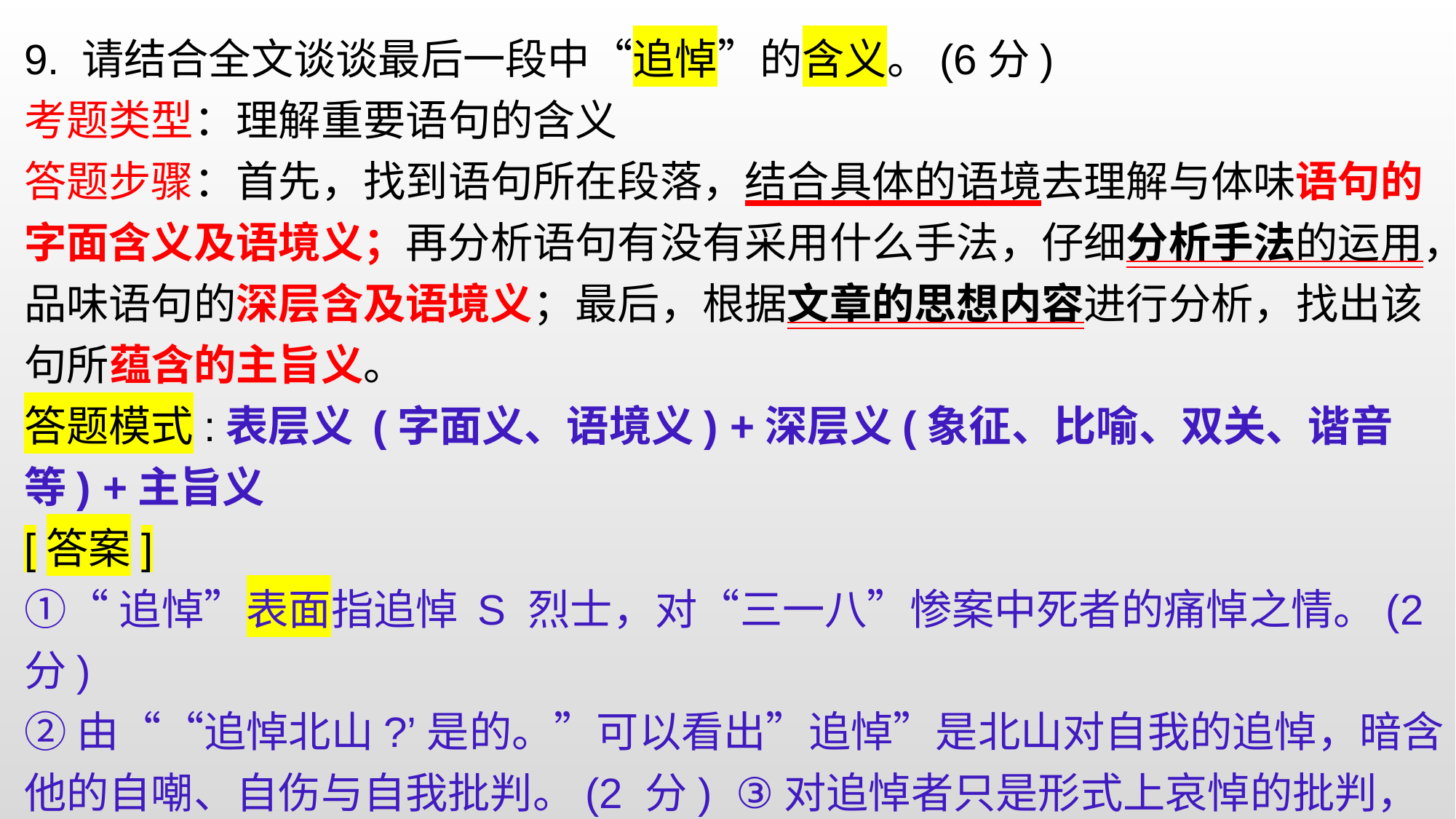

9. 请结合全文谈谈最后一段中“追悼”的含义。(6分)
考题类型：理解重要语句的含义
答题步骤：首先，找到语句所在段落，结合具体的语境去理解与体味语句的字面含义及语境义；再分析语句有没有采用什么手法，仔细分析手法的运用，品味语句的深层含及语境义；最后，根据文章的思想内容进行分析，找出该句所蕴含的主旨义。
答题模式:表层义 (字面义、语境义) +深层义(象征、比喻、双关、谐音等) +主旨义
[答案]
①“追悼”表面指追悼 S 烈士，对“三一八”惨案中死者的痛悼之情。(2分)
②由““追悼北山?’是的。”可以看出”追悼”是北山对自我的追悼，暗含他的自嘲、自伤与自我批判。(2 分)  ③对追悼者只是形式上哀悼的批判，认为真正的追悼应该是继承烈士遗志，用行动去改变(2分)